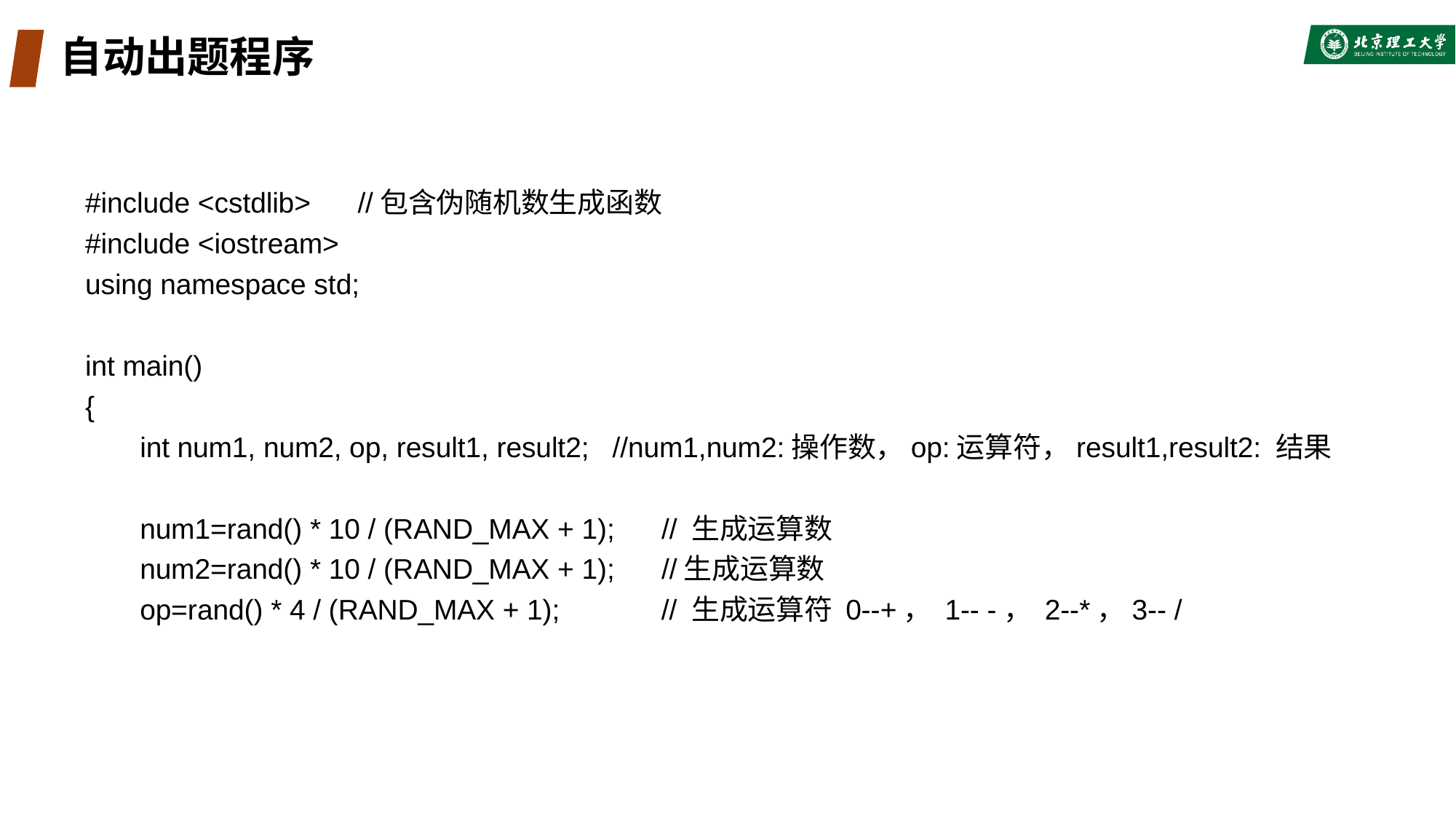

# 自动出题程序
#include <cstdlib>      //包含伪随机数生成函数
#include <iostream>
using namespace std;

int main()
{
       int num1, num2, op, result1, result2;   //num1,num2:操作数，op:运算符，result1,result2: 结果

       num1=rand() * 10 / (RAND_MAX + 1);      // 生成运算数
       num2=rand() * 10 / (RAND_MAX + 1);      //生成运算数
       op=rand() * 4 / (RAND_MAX + 1);             // 生成运算符 0--+， 1-- -， 2--*，3-- /